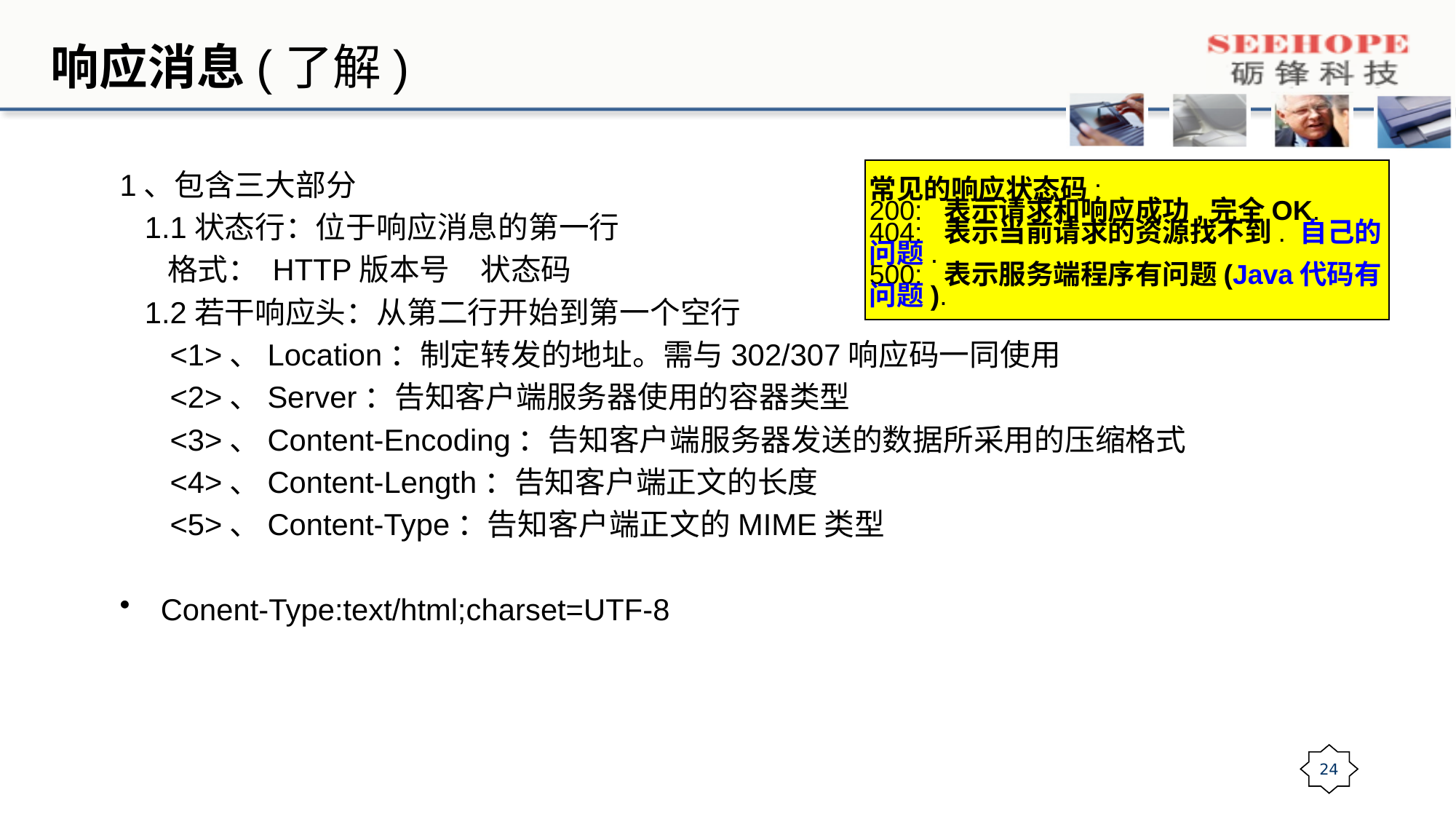

# 响应消息(了解)
1、包含三大部分
   1.1状态行：位于响应消息的第一行
      格式： HTTP版本号　状态码
   1.2若干响应头：从第二行开始到第一个空行
      <1>、Location：制定转发的地址。需与302/307响应码一同使用
      <2>、Server：告知客户端服务器使用的容器类型
      <3>、Content-Encoding：告知客户端服务器发送的数据所采用的压缩格式
      <4>、Content-Length：告知客户端正文的长度
      <5>、Content-Type：告知客户端正文的MIME类型

Conent-Type:text/html;charset=UTF-8

常见的响应状态码:
200:  表示请求和响应成功,完全OK.
404:  表示当前请求的资源找不到. 自己的问题.
500:  表示服务端程序有问题(Java代码有问题).